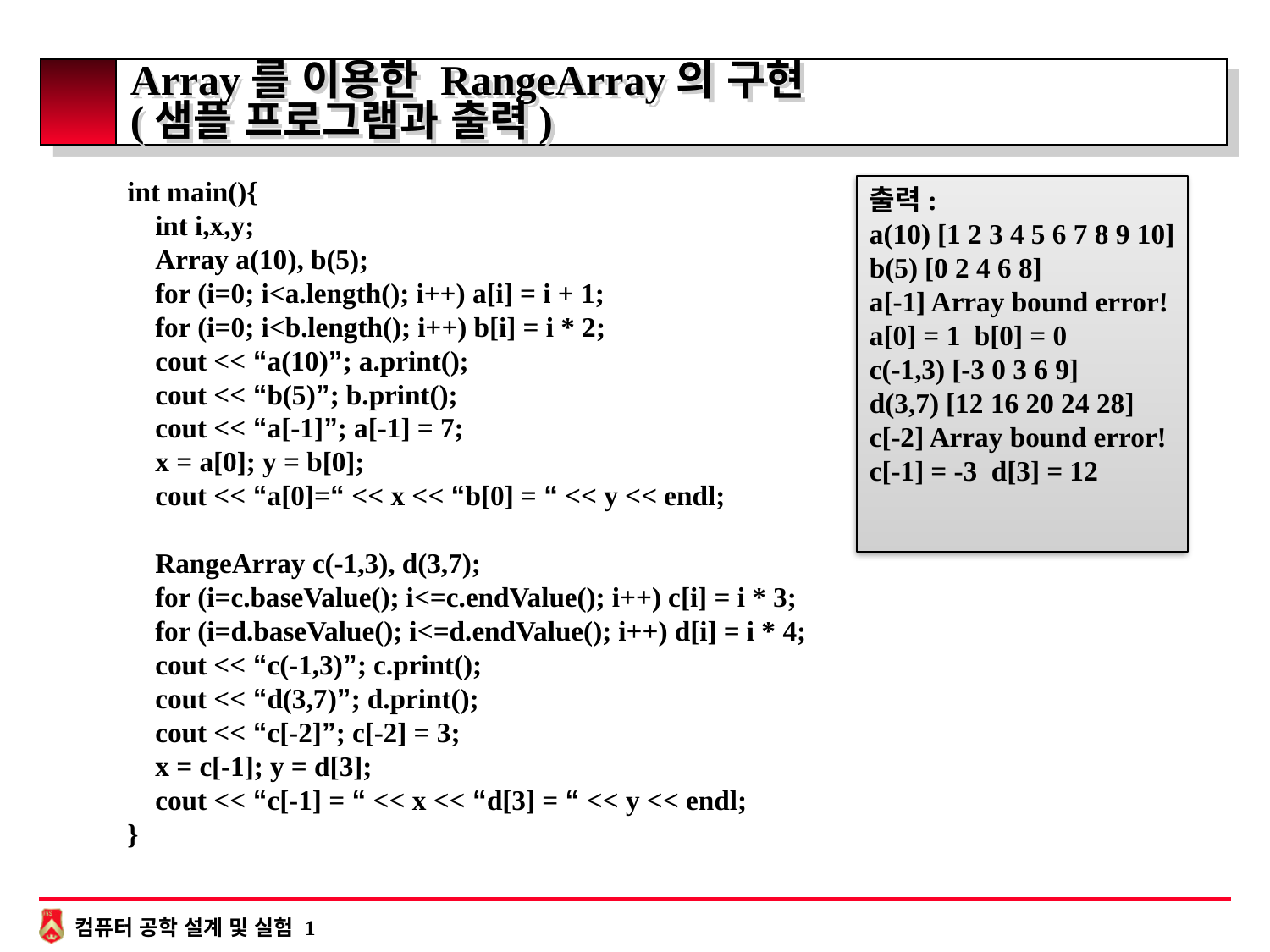

# Array를 이용한 RangeArray의 구현 (샘플 프로그램과 출력)
int main(){
    int i,x,y;
    Array a(10), b(5);
    for (i=0; i<a.length(); i++) a[i] = i + 1;
    for (i=0; i<b.length(); i++) b[i] = i * 2;
    cout << “a(10)”; a.print();
    cout << “b(5)”; b.print();
    cout << “a[-1]”; a[-1] = 7;
    x = a[0]; y = b[0];
    cout << “a[0]=“ << x << “b[0] = “ << y << endl;

    RangeArray c(-1,3), d(3,7);
    for (i=c.baseValue(); i<=c.endValue(); i++) c[i] = i * 3;
    for (i=d.baseValue(); i<=d.endValue(); i++) d[i] = i * 4;
    cout << “c(-1,3)”; c.print();
    cout << “d(3,7)”; d.print();
    cout << “c[-2]”; c[-2] = 3;
    x = c[-1]; y = d[3];
    cout << “c[-1] = “ << x << “d[3] = “ << y << endl;
}

출력:
a(10) [1 2 3 4 5 6 7 8 9 10]
b(5) [0 2 4 6 8]
a[-1] Array bound error!
a[0] = 1  b[0] = 0
c(-1,3) [-3 0 3 6 9]
d(3,7) [12 16 20 24 28]
c[-2] Array bound error!
c[-1] = -3  d[3] = 12